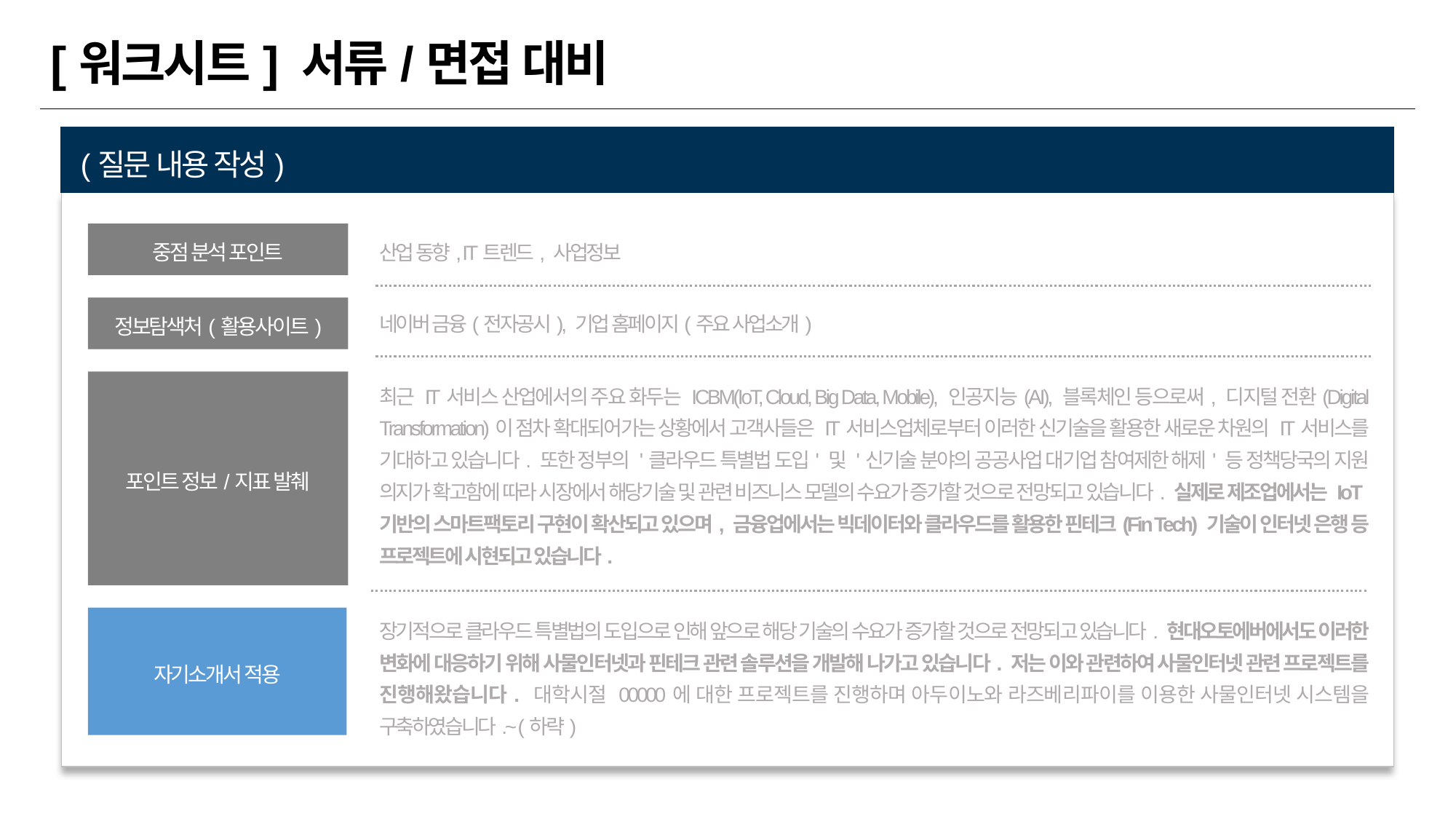

# [워크시트] 서류/면접 대비
 (질문 내용 작성)

중점 분석 포인트
산업 동향, IT트렌드, 사업정보

정보탐색처(활용사이트)
네이버 금융(전자공시), 기업 홈페이지(주요 사업소개)

최근 IT서비스 산업에서의 주요 화두는 ICBM(IoT, Cloud, Big Data, Mobile), 인공지능(AI), 블록체인 등으로써, 디지털 전환(Digital Transformation)이 점차 확대되어가는 상황에서 고객사들은 IT서비스업체로부터 이러한 신기술을 활용한 새로운 차원의 IT서비스를 기대하고 있습니다. 또한 정부의 '클라우드 특별법 도입' 및 '신기술 분야의 공공사업 대기업 참여제한 해제' 등 정책당국의 지원 의지가 확고함에 따라 시장에서 해당기술 및 관련 비즈니스 모델의 수요가 증가할 것으로 전망되고 있습니다. 실제로 제조업에서는 IoT기반의 스마트팩토리 구현이 확산되고 있으며, 금융업에서는 빅데이터와 클라우드를 활용한 핀테크(Fin Tech) 기술이 인터넷 은행 등 프로젝트에 시현되고 있습니다.
포인트 정보/지표 발췌

장기적으로 클라우드 특별법의 도입으로 인해 앞으로 해당 기술의 수요가 증가할 것으로 전망되고 있습니다. 현대오토에버에서도 이러한 변화에 대응하기 위해 사물인터넷과 핀테크 관련 솔루션을 개발해 나가고 있습니다. 저는 이와 관련하여 사물인터넷 관련 프로젝트를 진행해왔습니다. 대학시절 00000에 대한 프로젝트를 진행하며 아두이노와 라즈베리파이를 이용한 사물인터넷 시스템을 구축하였습니다.~ (하략)
자기소개서 적용